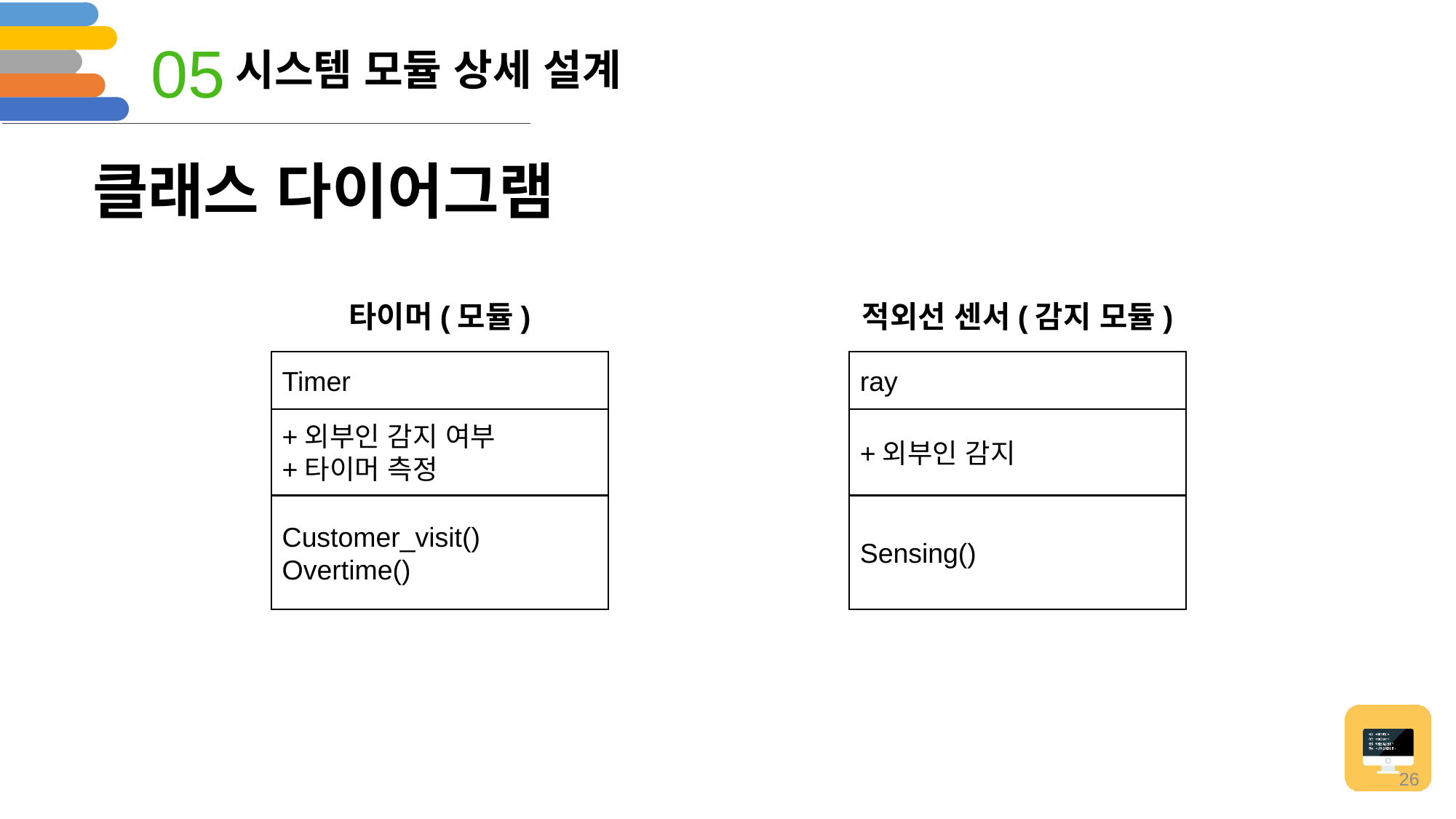

05
시스템 모듈 상세 설계
클래스 다이어그램
타이머(모듈)
적외선 센서(감지 모듈)
Timer
ray
+외부인 감지 여부
+타이머 측정
+외부인 감지
Customer_visit()
Overtime()
Sensing()
26